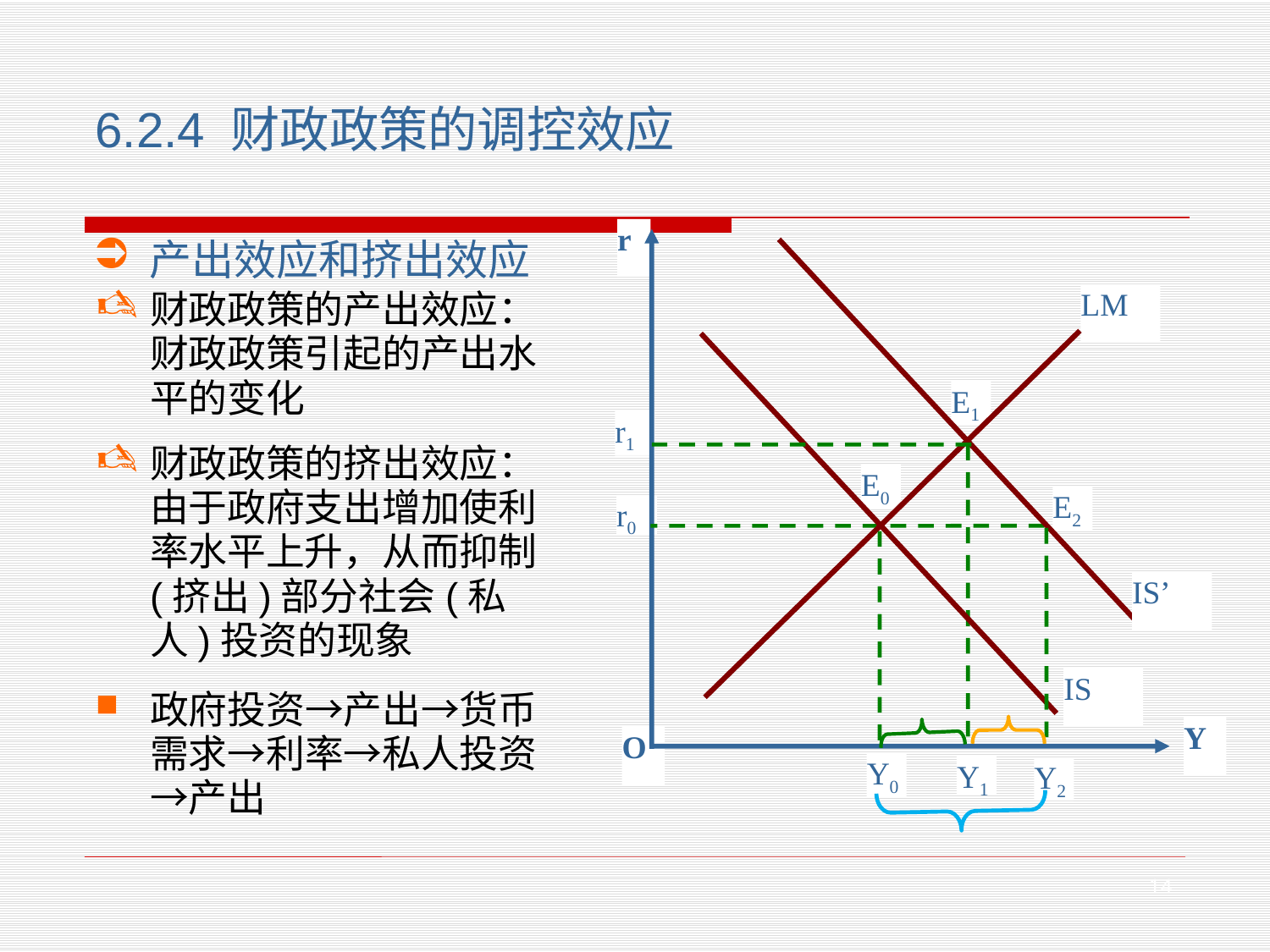

6.2.4 财政政策的调控效应
r

LM
E1
r1

E0
E2
r0

IS’
IS

Y
O

Y0
Y1
Y2
 产出效应和挤出效应
财政政策的产出效应：财政政策引起的产出水平的变化
财政政策的挤出效应：由于政府支出增加使利率水平上升，从而抑制(挤出)部分社会(私人)投资的现象
政府投资→产出→货币需求→利率→私人投资→产出
14